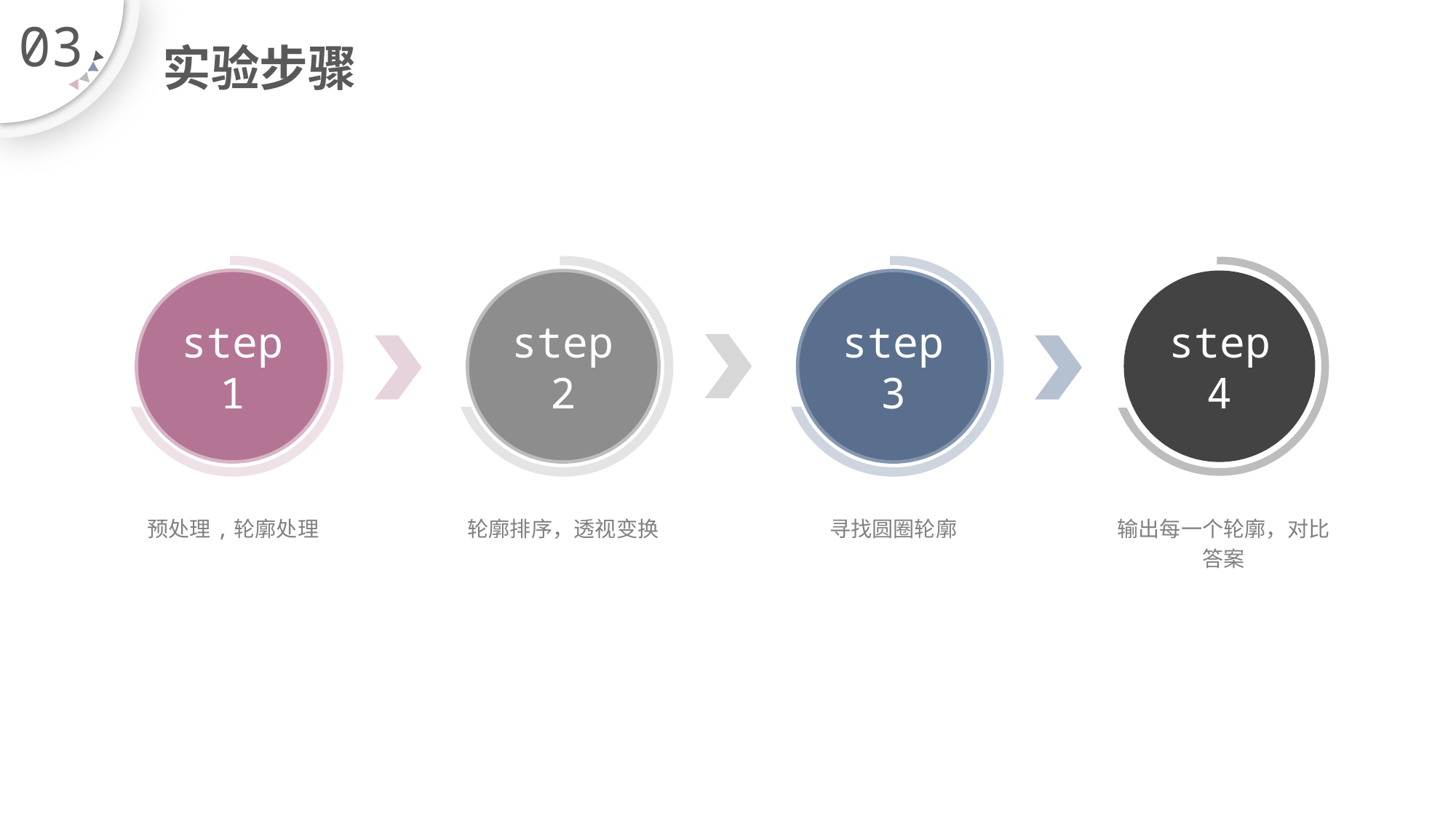

03
实验步骤

step1
预处理,轮廓处理

step2
轮廓排序，透视变换

step3
寻找圆圈轮廓

step4
输出每一个轮廓，对比答案